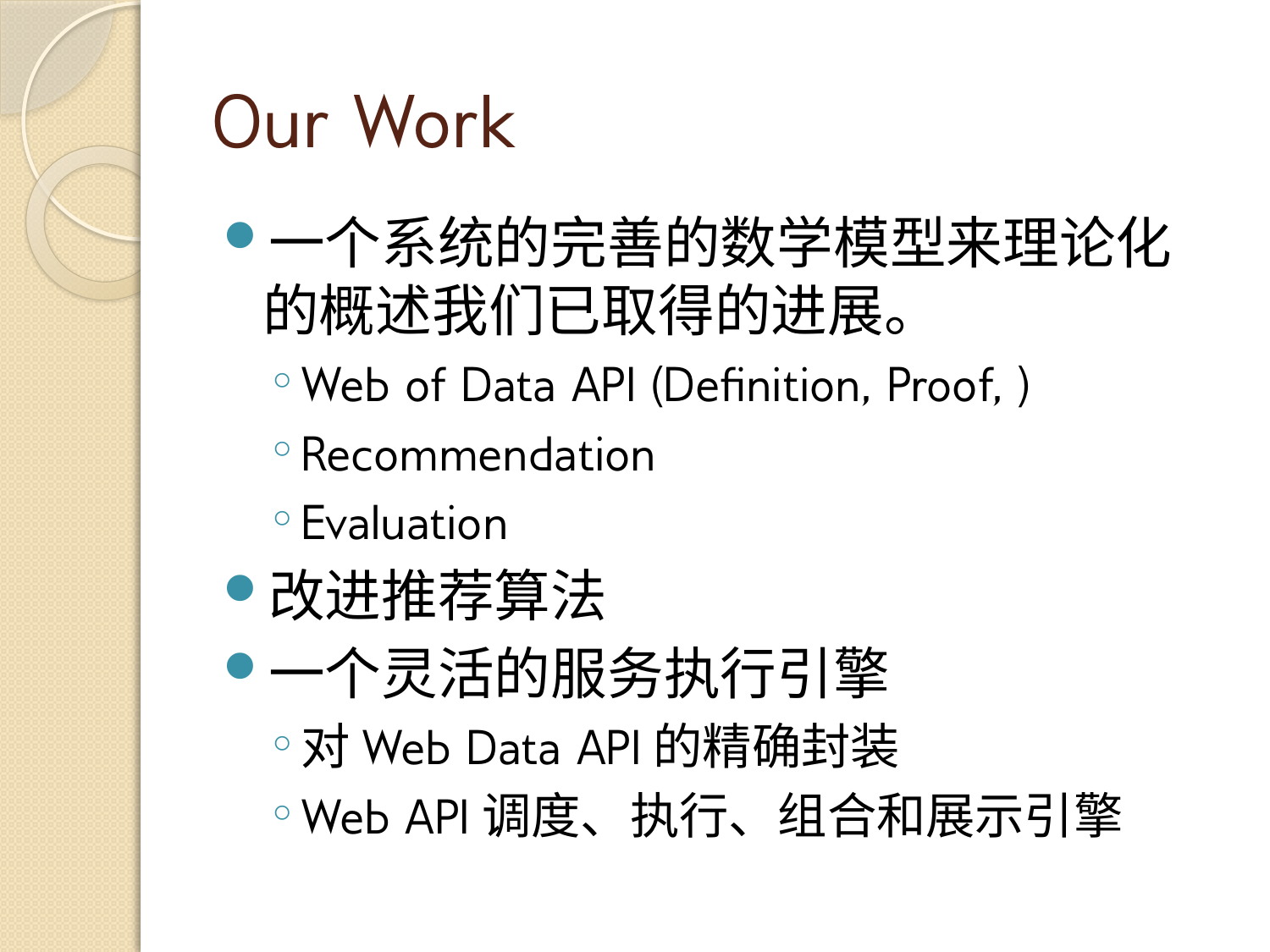

# Our Work
一个系统的完善的数学模型来理论化的概述我们已取得的进展。
Web of Data API (Definition, Proof, )
Recommendation
Evaluation
改进推荐算法
一个灵活的服务执行引擎
对Web Data API的精确封装
Web API调度、执行、组合和展示引擎